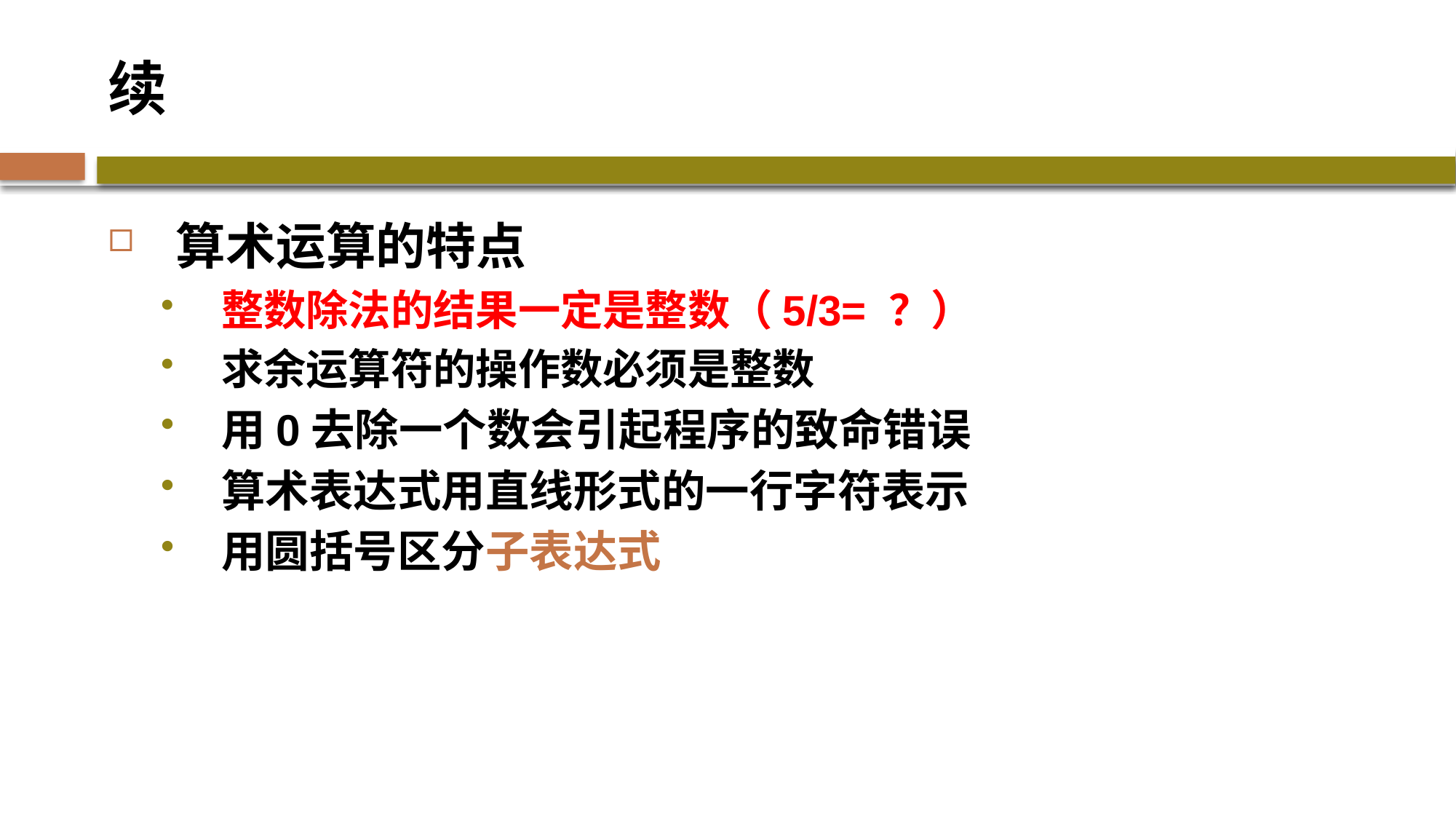

# 续
算术运算的特点
整数除法的结果一定是整数（5/3= ？）
求余运算符的操作数必须是整数
用0去除一个数会引起程序的致命错误
算术表达式用直线形式的一行字符表示
用圆括号区分子表达式